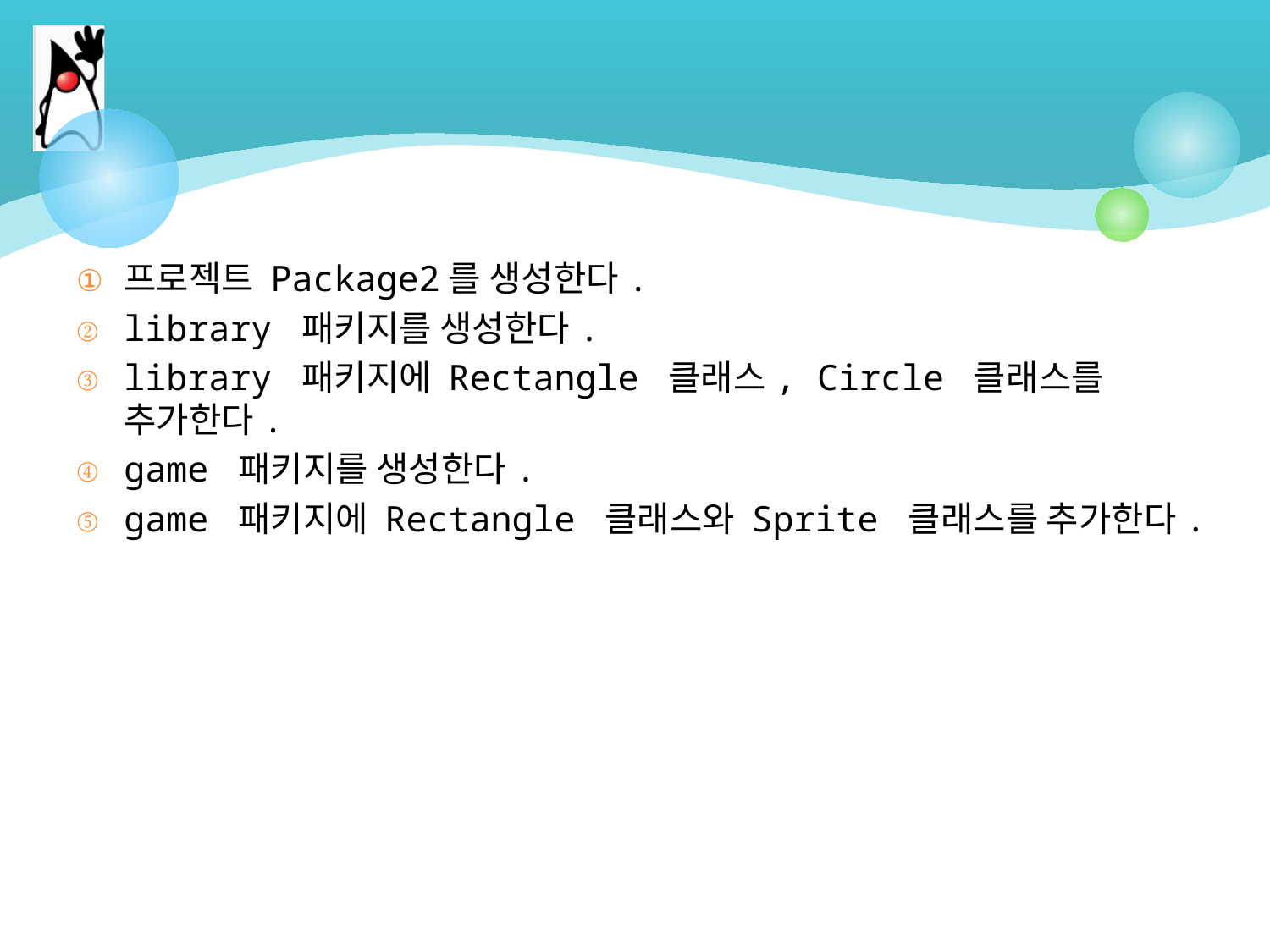

#
프로젝트 Package2를 생성한다.
library 패키지를 생성한다.
library 패키지에 Rectangle 클래스, Circle 클래스를 추가한다.
game 패키지를 생성한다.
game 패키지에 Rectangle 클래스와 Sprite 클래스를 추가한다.